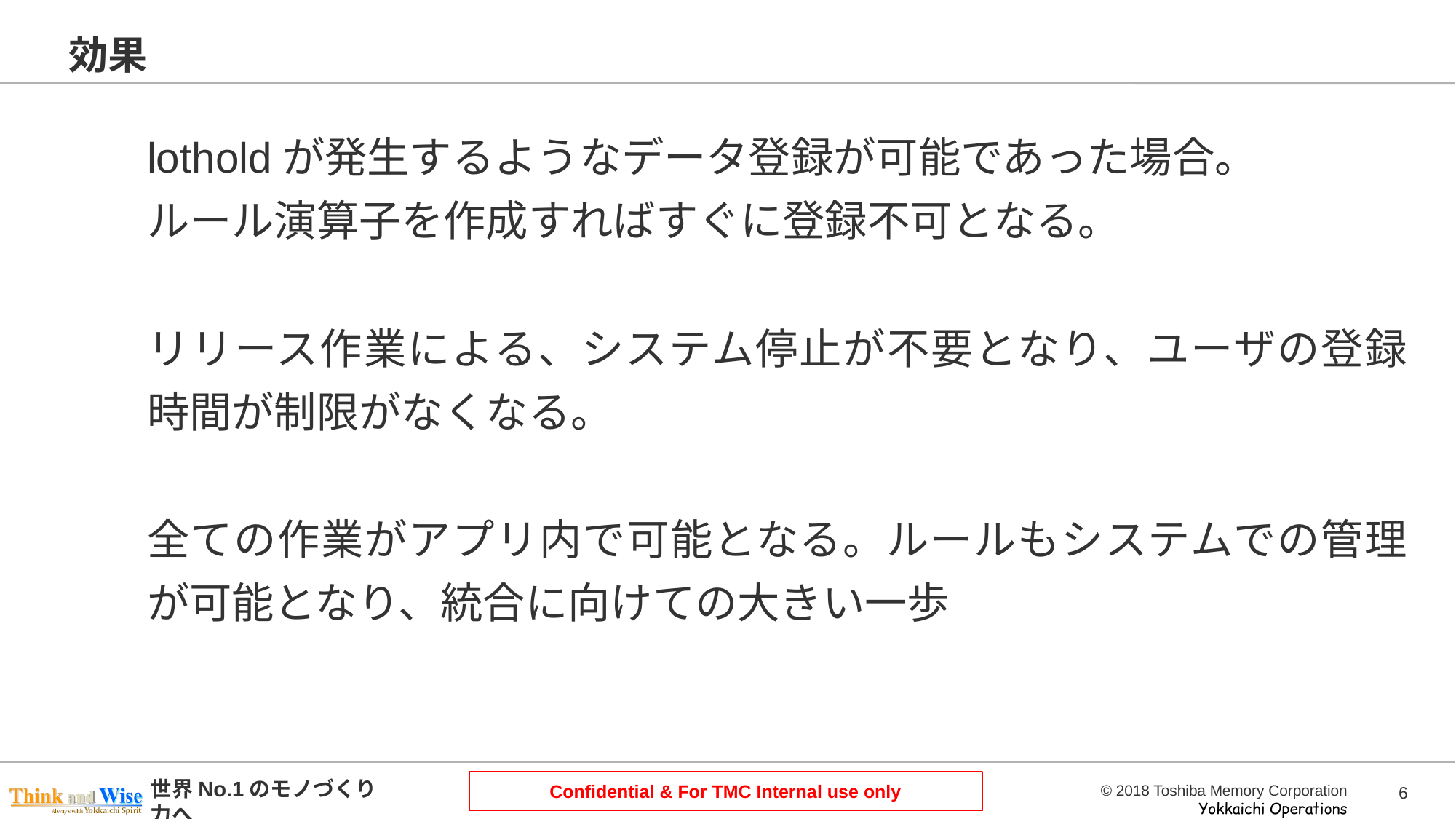

# 効果
lotholdが発生するようなデータ登録が可能であった場合。
ルール演算子を作成すればすぐに登録不可となる。

リリース作業による、システム停止が不要となり、ユーザの登録時間が制限がなくなる。

全ての作業がアプリ内で可能となる。ルールもシステムでの管理が可能となり、統合に向けての大きい一歩
6